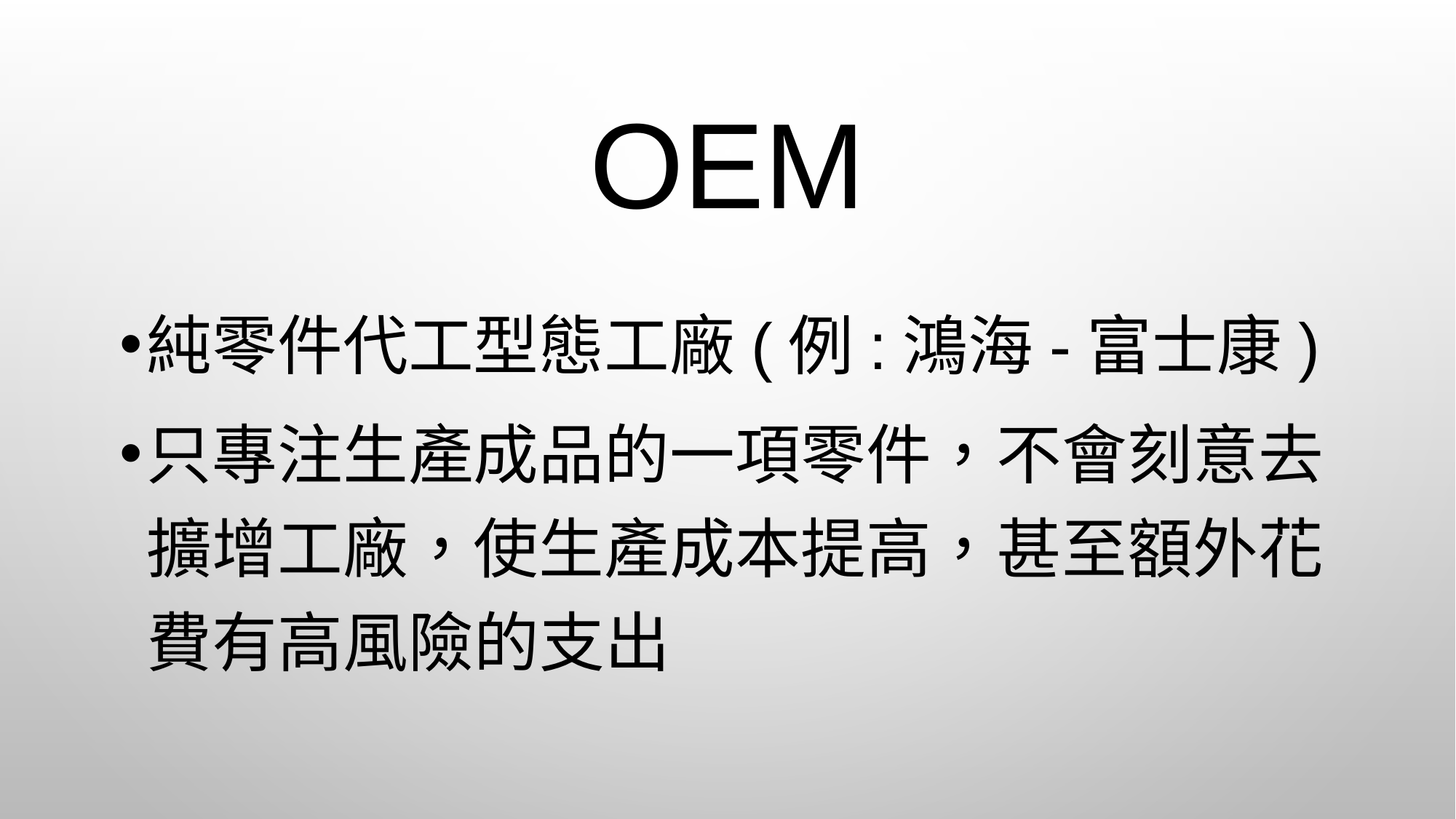

# oem
純零件代工型態工廠(例:鴻海-富士康)
只專注生產成品的一項零件，不會刻意去擴增工廠，使生產成本提高，甚至額外花費有高風險的支出